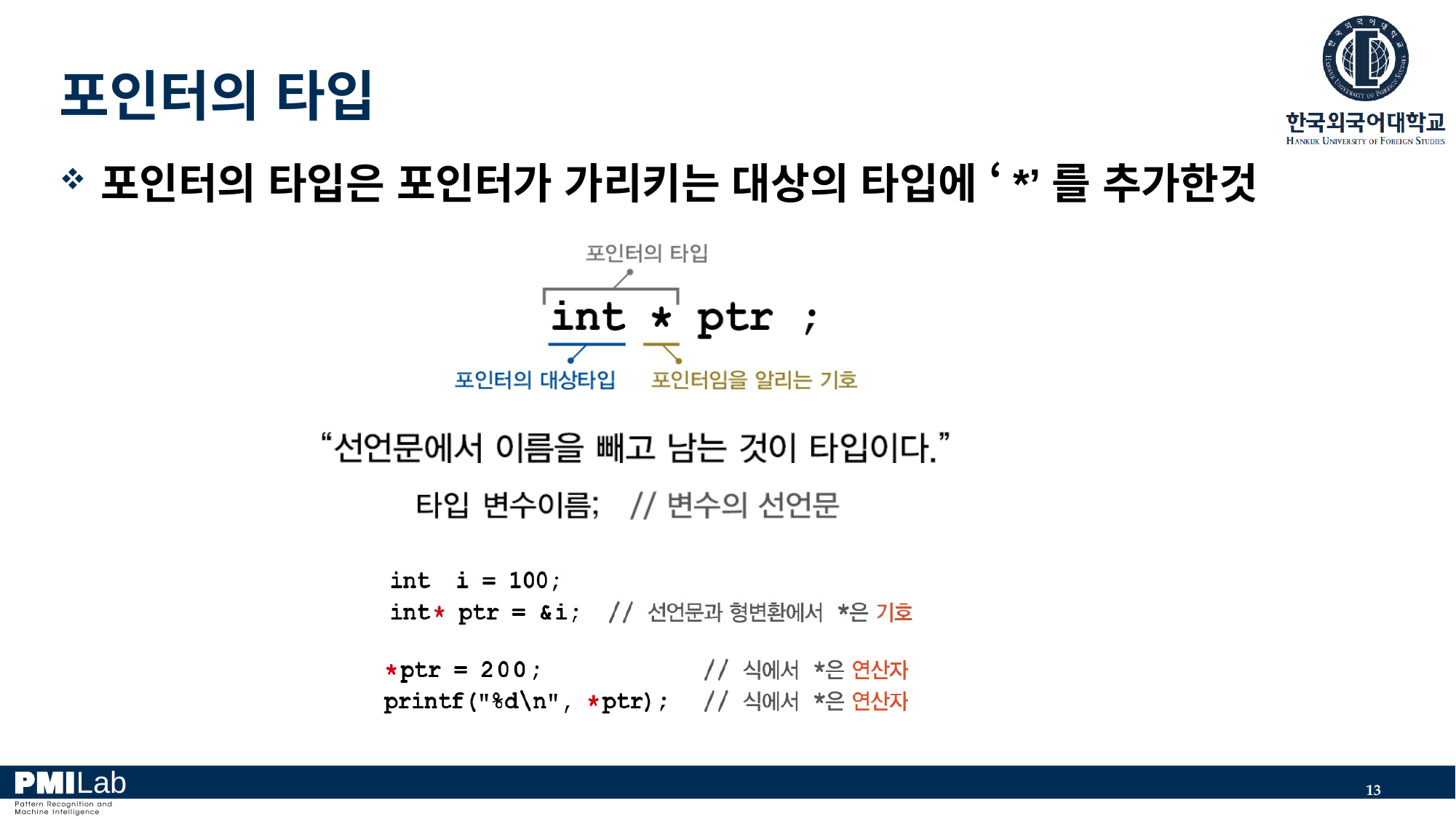

# 포인터의 타입
포인터의 타입은 포인터가 가리키는 대상의 타입에 ‘*’를 추가한것

주 의

13